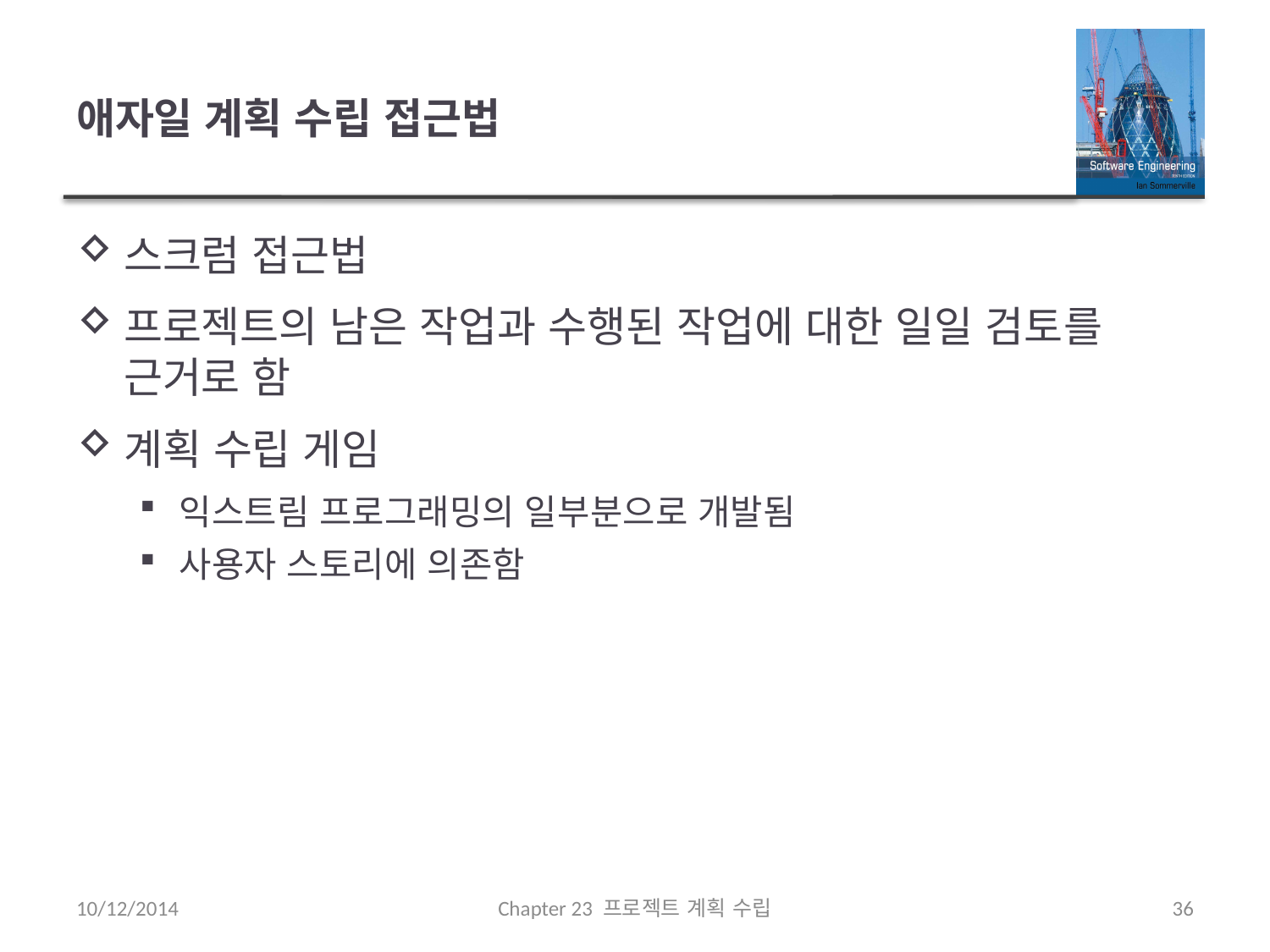

# 애자일 계획 수립 접근법
스크럼 접근법
프로젝트의 남은 작업과 수행된 작업에 대한 일일 검토를 근거로 함
계획 수립 게임
익스트림 프로그래밍의 일부분으로 개발됨
사용자 스토리에 의존함
10/12/2014
Chapter 23 프로젝트 계획 수립
36